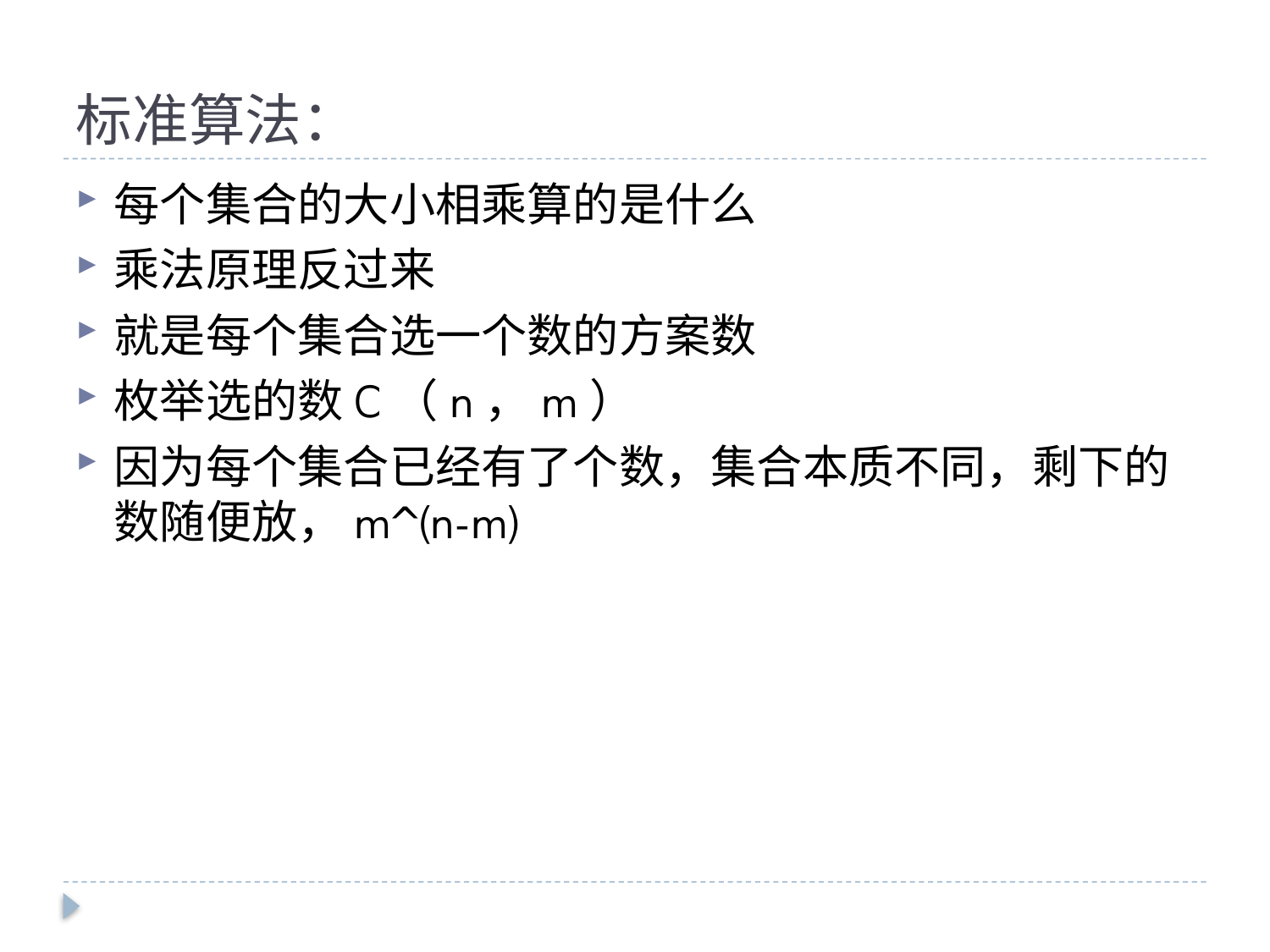

# 标准算法：
每个集合的大小相乘算的是什么
乘法原理反过来
就是每个集合选一个数的方案数
枚举选的数C（n，m）
因为每个集合已经有了个数，集合本质不同，剩下的数随便放，m^(n-m)